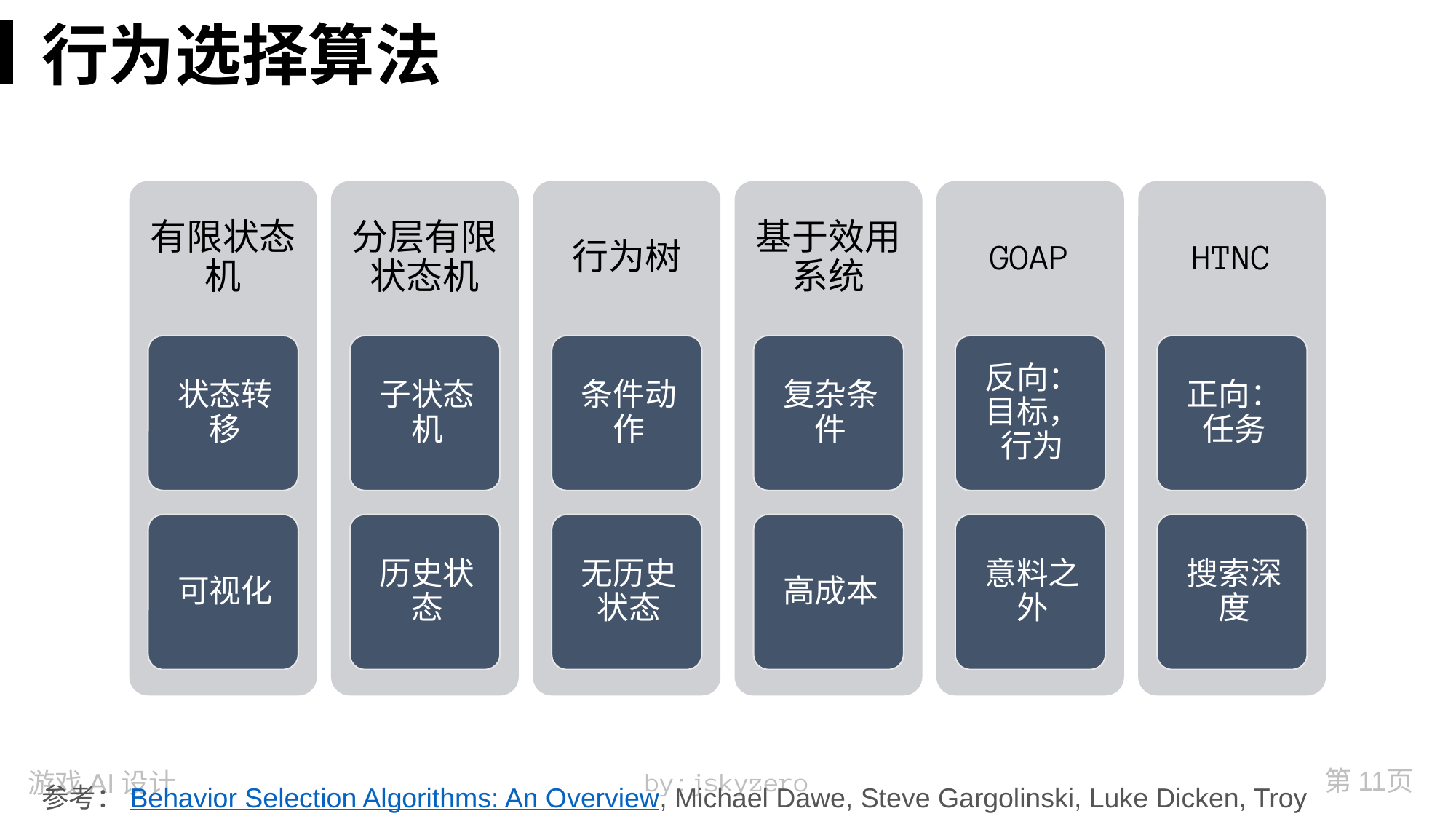

# 行为选择算法
有限状态机
状态转移
可视化
分层有限状态机
子状态机
历史状态
行为树
条件动作
无历史状态
基于效用系统
复杂条件
高成本
GOAP
反向：目标，行为
意料之外
HTNC
正向：任务
搜索深度
参考：Behavior Selection Algorithms: An Overview, Michael Dawe, Steve Gargolinski, Luke Dicken, Troy Humphreys, Dave Mark